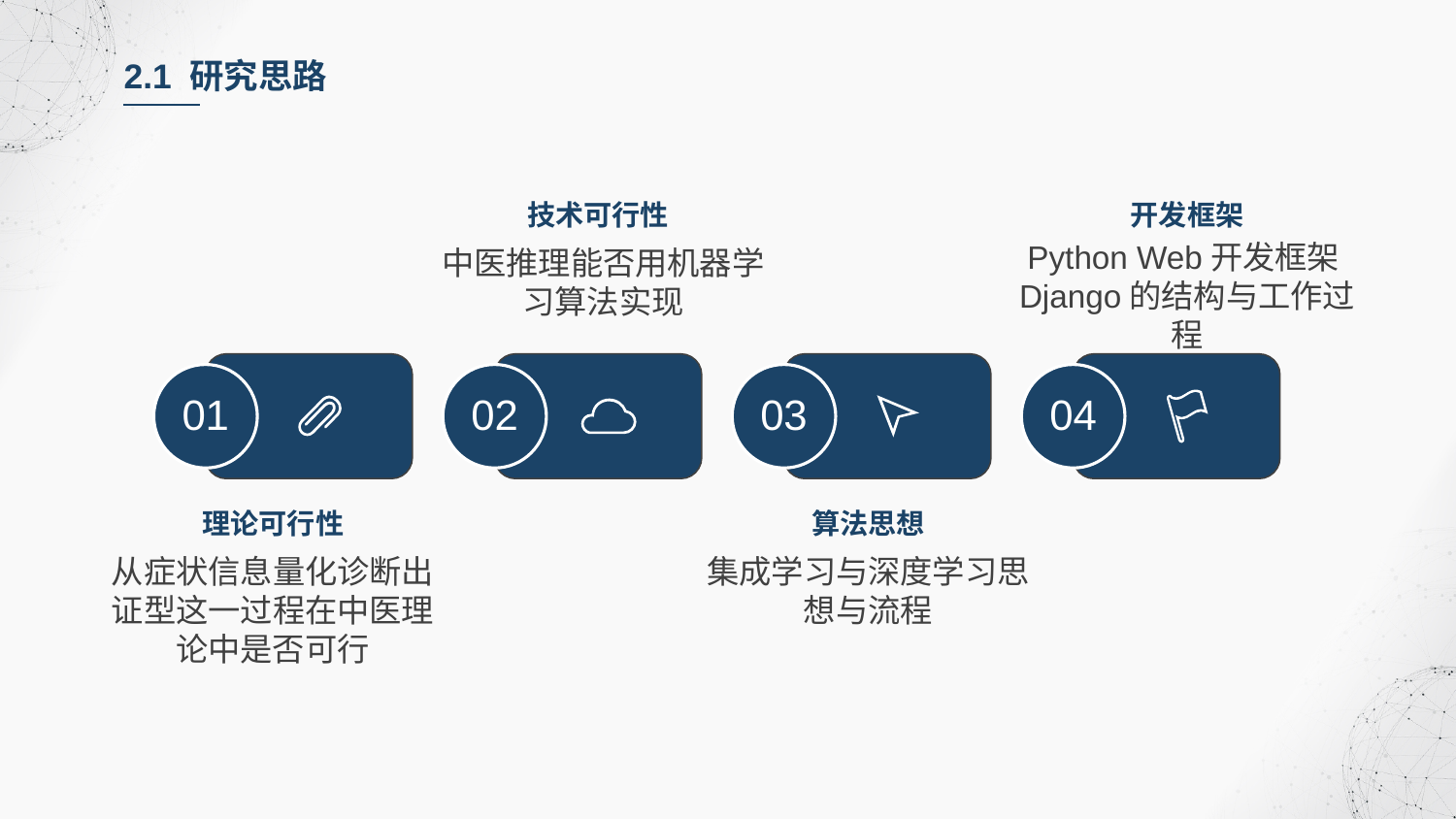

2.1 研究思路
技术可行性
开发框架
Python Web开发框架Django的结构与工作过程
中医推理能否用机器学习算法实现

01

02

03

04

理论可行性
算法思想
从症状信息量化诊断出证型这一过程在中医理论中是否可行
集成学习与深度学习思想与流程